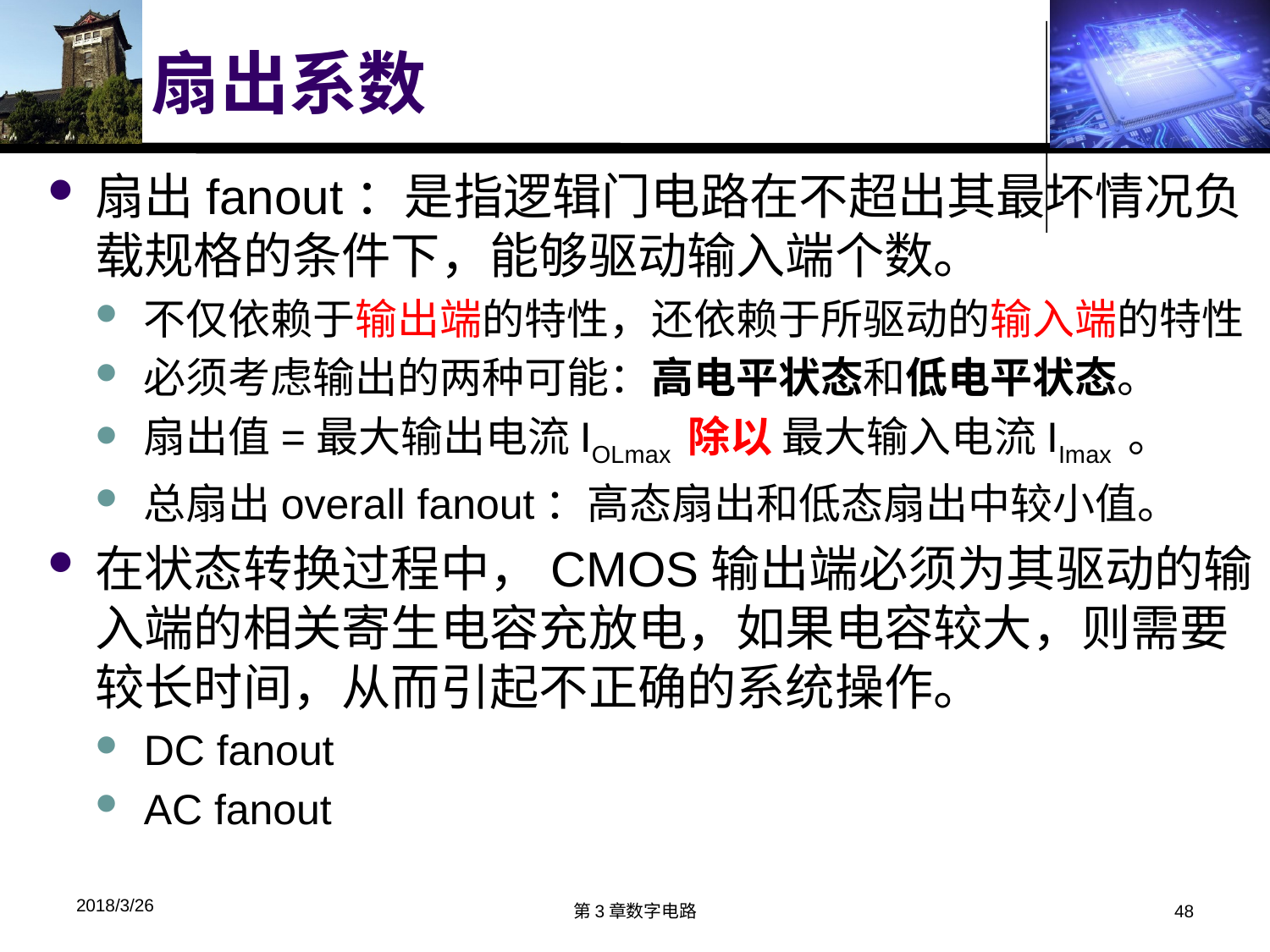

# 扇出系数
扇出fanout：是指逻辑门电路在不超出其最坏情况负载规格的条件下，能够驱动输入端个数。
不仅依赖于输出端的特性，还依赖于所驱动的输入端的特性
必须考虑输出的两种可能：高电平状态和低电平状态。
扇出值=最大输出电流IOLmax 除以 最大输入电流IImax 。
总扇出overall fanout：高态扇出和低态扇出中较小值。
在状态转换过程中，CMOS输出端必须为其驱动的输入端的相关寄生电容充放电，如果电容较大，则需要较长时间，从而引起不正确的系统操作。
DC fanout
AC fanout
2018/3/26
第3章数字电路
48